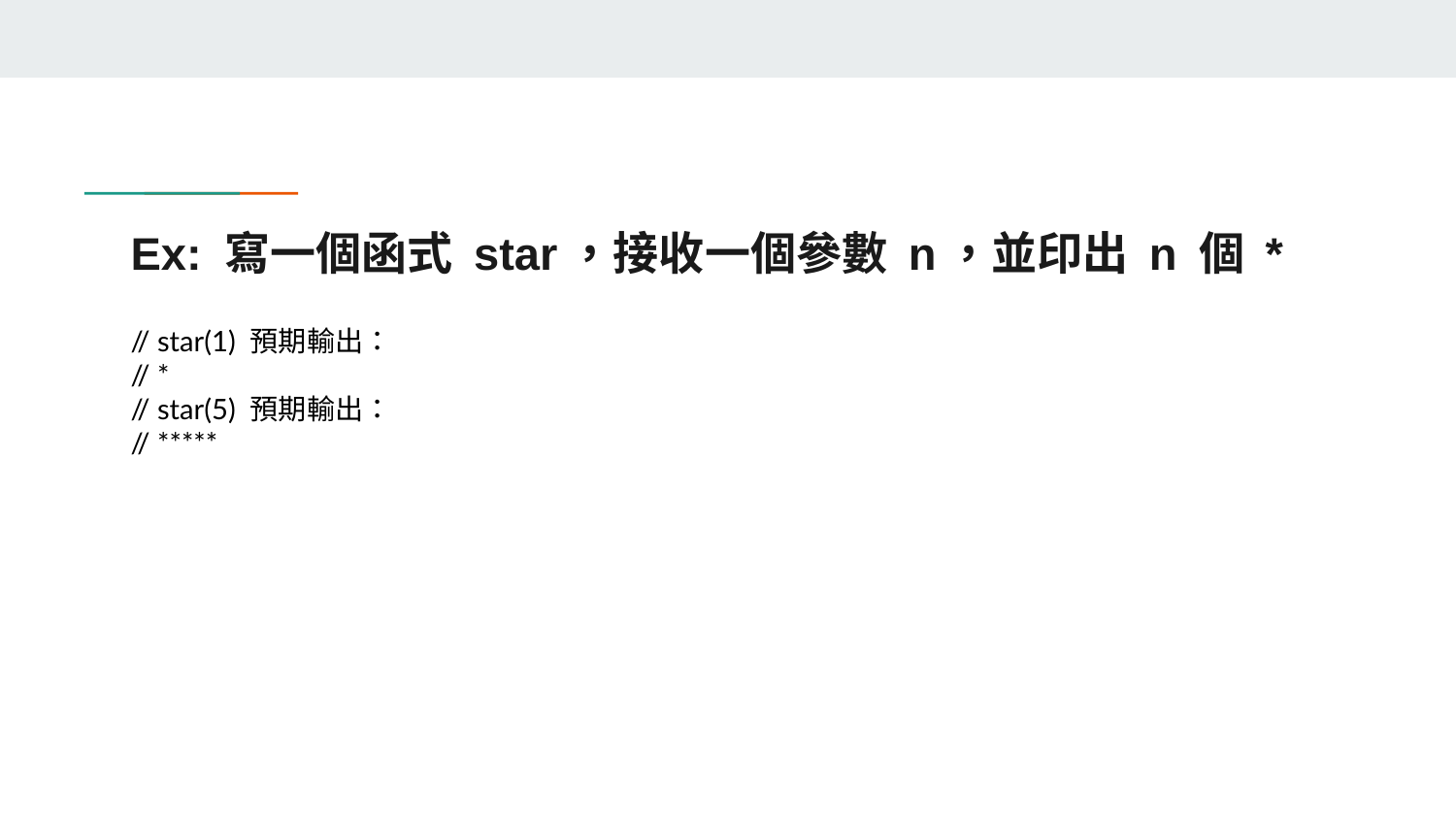

# Ex: 寫一個函式 star，接收一個參數 n，並印出 n 個 *
// star(1) 預期輸出：
// *
// star(5) 預期輸出：
// *****